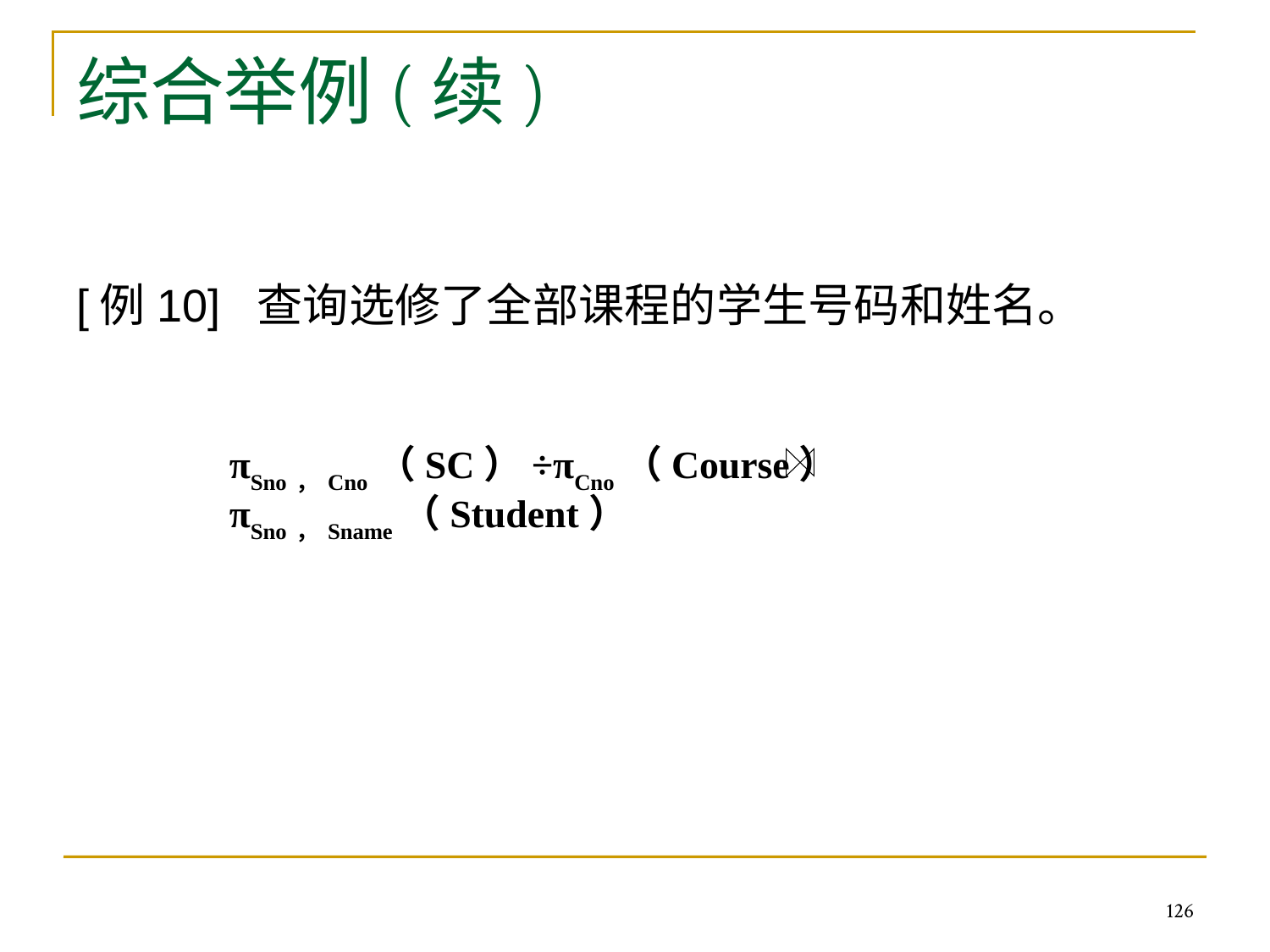

# 综合举例(续)

[例10]  查询选修了全部课程的学生号码和姓名。

πSno，Cno（SC）÷πCno（Course）  πSno，Sname（Student）
126